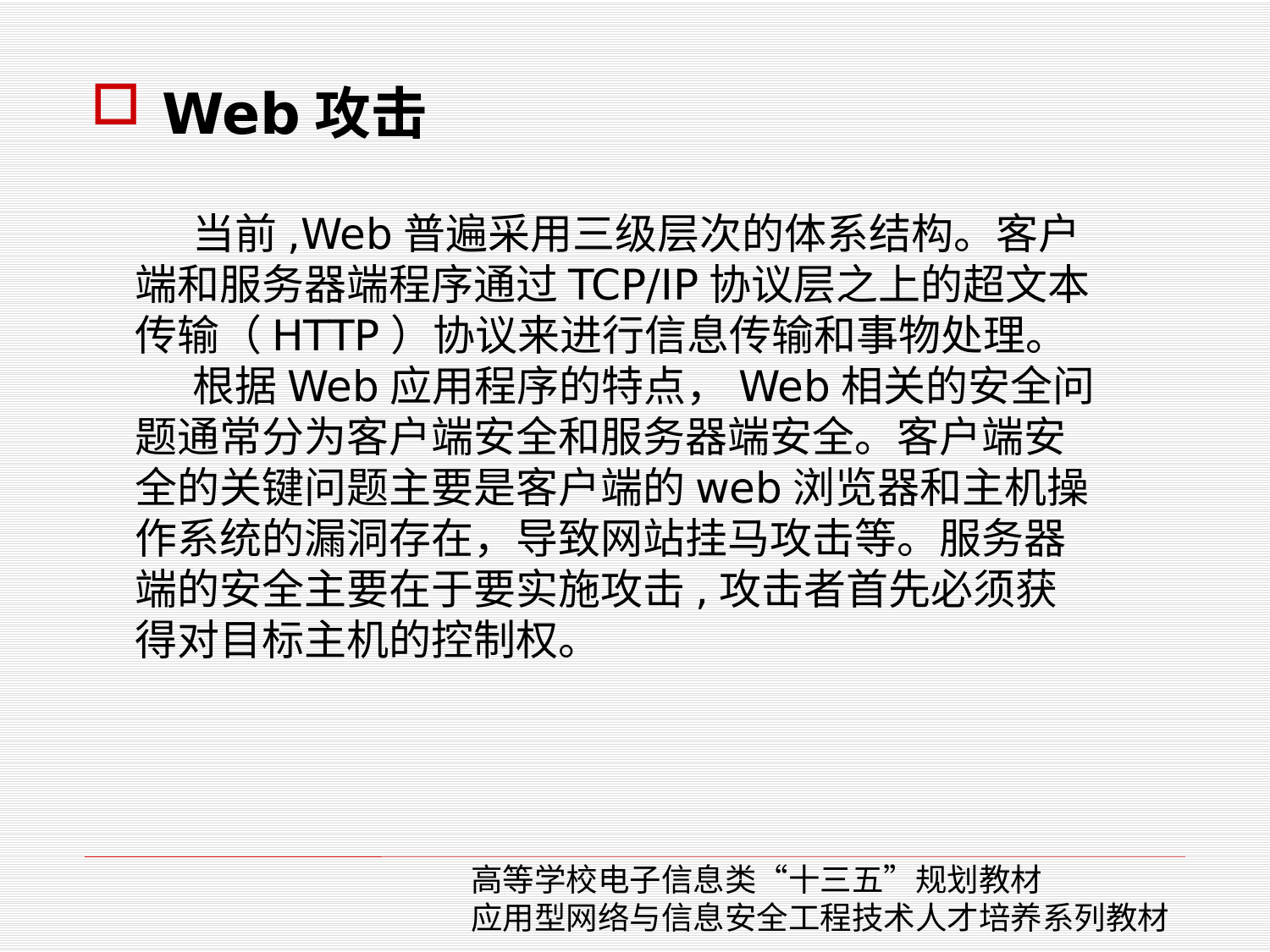

Web攻击

     当前,Web普遍采用三级层次的体系结构。客户端和服务器端程序通过TCP/IP协议层之上的超文本传输（HTTP）协议来进行信息传输和事物处理。
     根据Web应用程序的特点，Web相关的安全问题通常分为客户端安全和服务器端安全。客户端安全的关键问题主要是客户端的web浏览器和主机操作系统的漏洞存在，导致网站挂马攻击等。服务器端的安全主要在于要实施攻击,攻击者首先必须获得对目标主机的控制权。
高等学校电子信息类“十三五”规划教材
应用型网络与信息安全工程技术人才培养系列教材